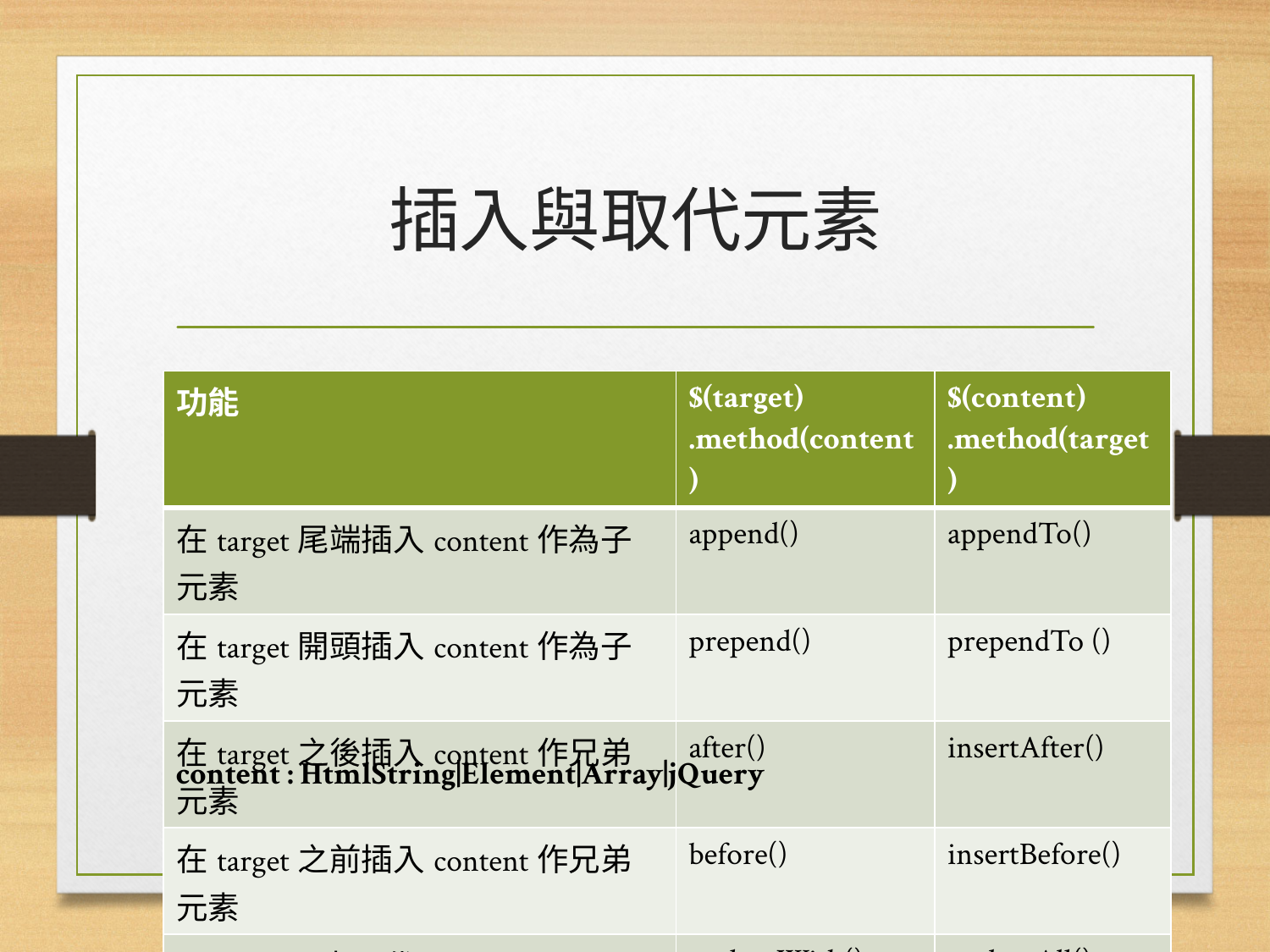

# 插入與取代元素
| 功能 | $(target) .method(content) | $(content) .method(target) |
| --- | --- | --- |
| 在target尾端插入content作為子元素 | append() | appendTo() |
| 在target開頭插入content作為子元素 | prepend() | prependTo () |
| 在target之後插入content作兄弟元素 | after() | insertAfter() |
| 在target之前插入content作兄弟元素 | before() | insertBefore() |
| 用content來取代target | replaceWith() | replaceAll() |
content : HtmlString|Element|Array|jQuery